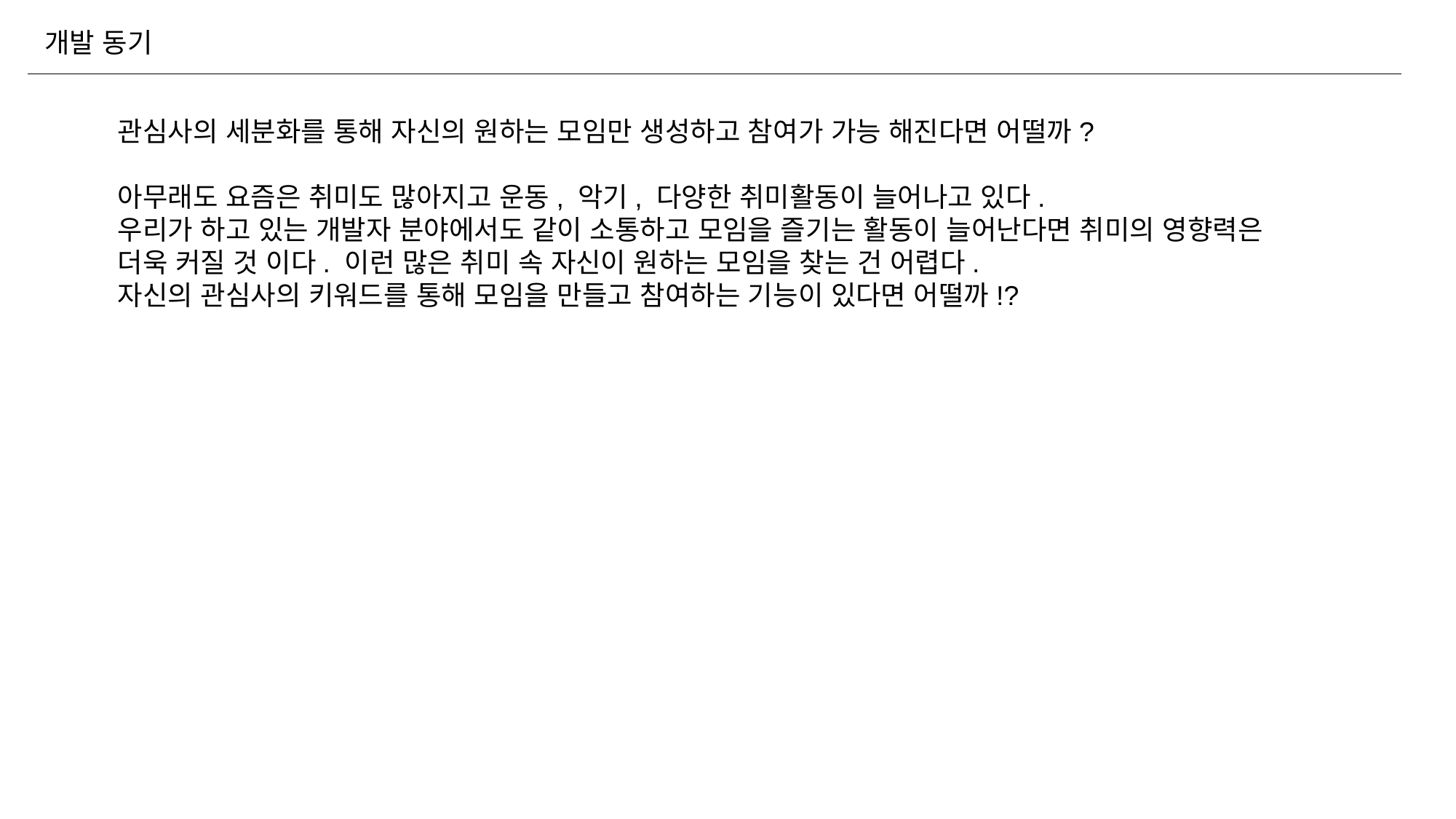

개발 동기
관심사의 세분화를 통해 자신의 원하는 모임만 생성하고 참여가 가능 해진다면 어떨까?

아무래도 요즘은 취미도 많아지고 운동, 악기, 다양한 취미활동이 늘어나고 있다.
우리가 하고 있는 개발자 분야에서도 같이 소통하고 모임을 즐기는 활동이 늘어난다면 취미의 영향력은
더욱 커질 것 이다. 이런 많은 취미 속 자신이 원하는 모임을 찾는 건 어렵다.
자신의 관심사의 키워드를 통해 모임을 만들고 참여하는 기능이 있다면 어떨까!?